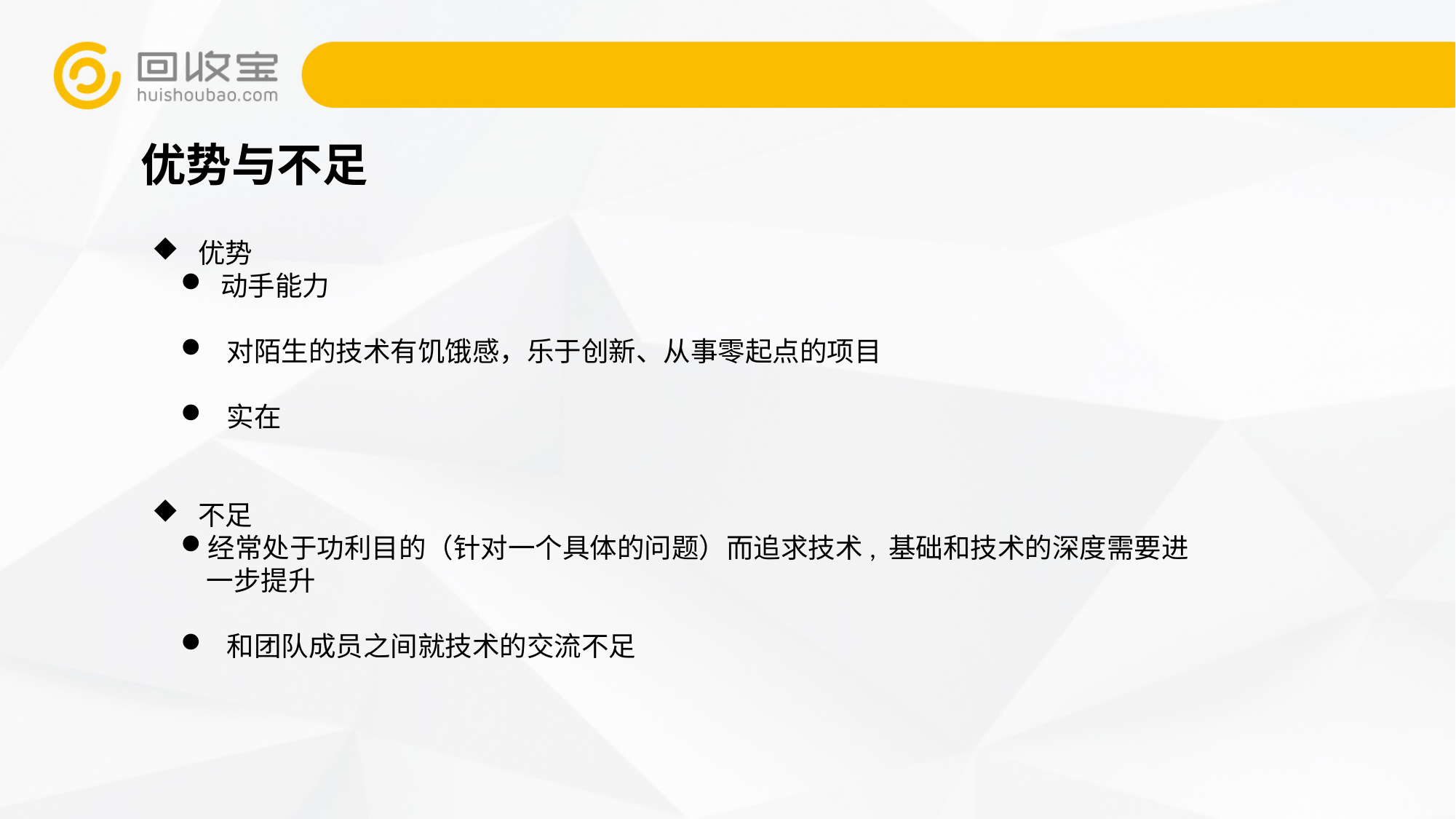

优势与不足
  优势
 动手能力

  对陌生的技术有饥饿感，乐于创新、从事零起点的项目

  实在

  不足
经常处于功利目的（针对一个具体的问题）而追求技术, 基础和技术的深度需要进一步提升

  和团队成员之间就技术的交流不足